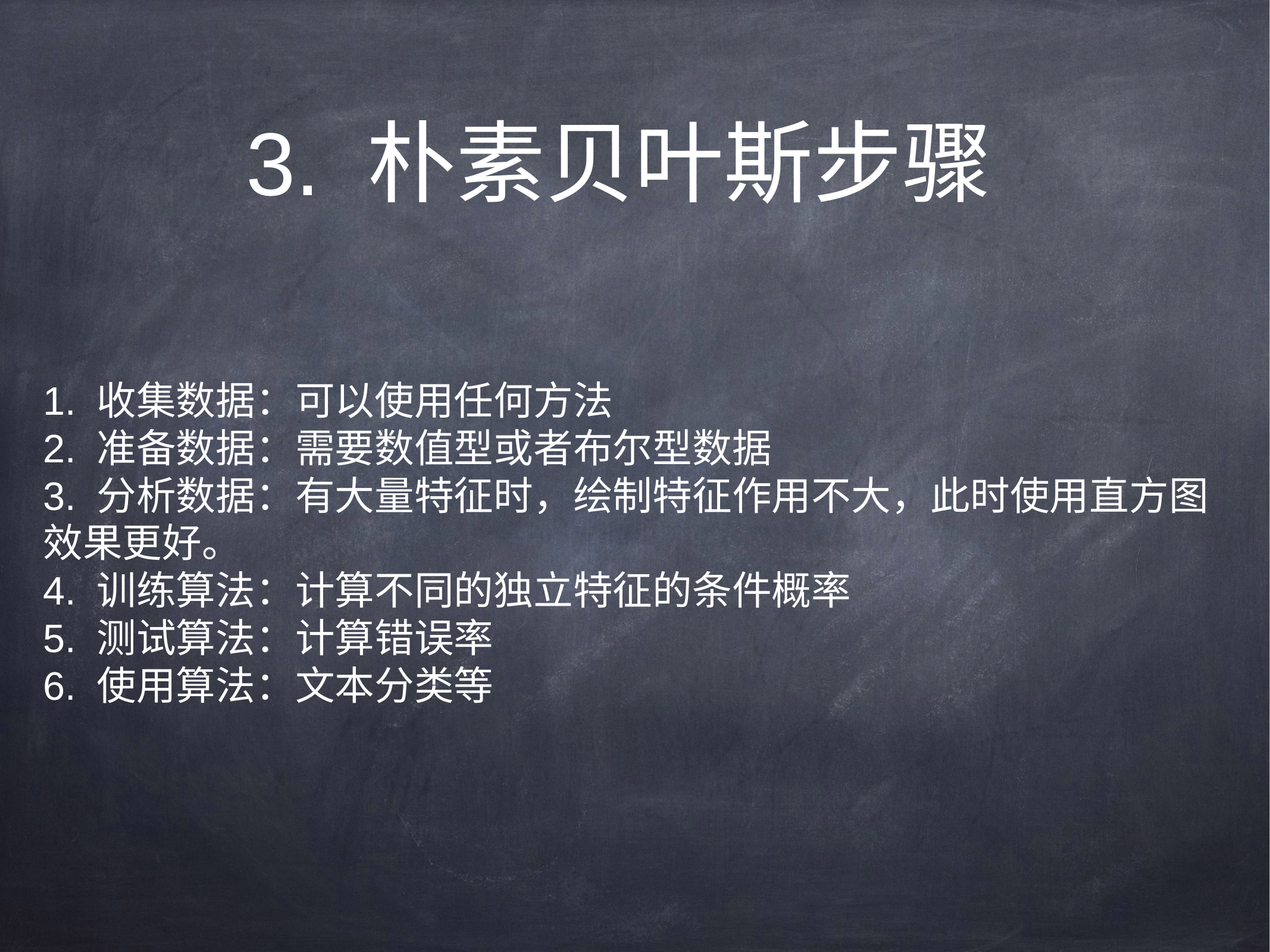

# 3. 朴素贝叶斯步骤
1. 收集数据：可以使用任何方法
2. 准备数据：需要数值型或者布尔型数据
3. 分析数据：有大量特征时，绘制特征作用不大，此时使用直方图效果更好。
4. 训练算法：计算不同的独立特征的条件概率
5. 测试算法：计算错误率
6. 使用算法：文本分类等